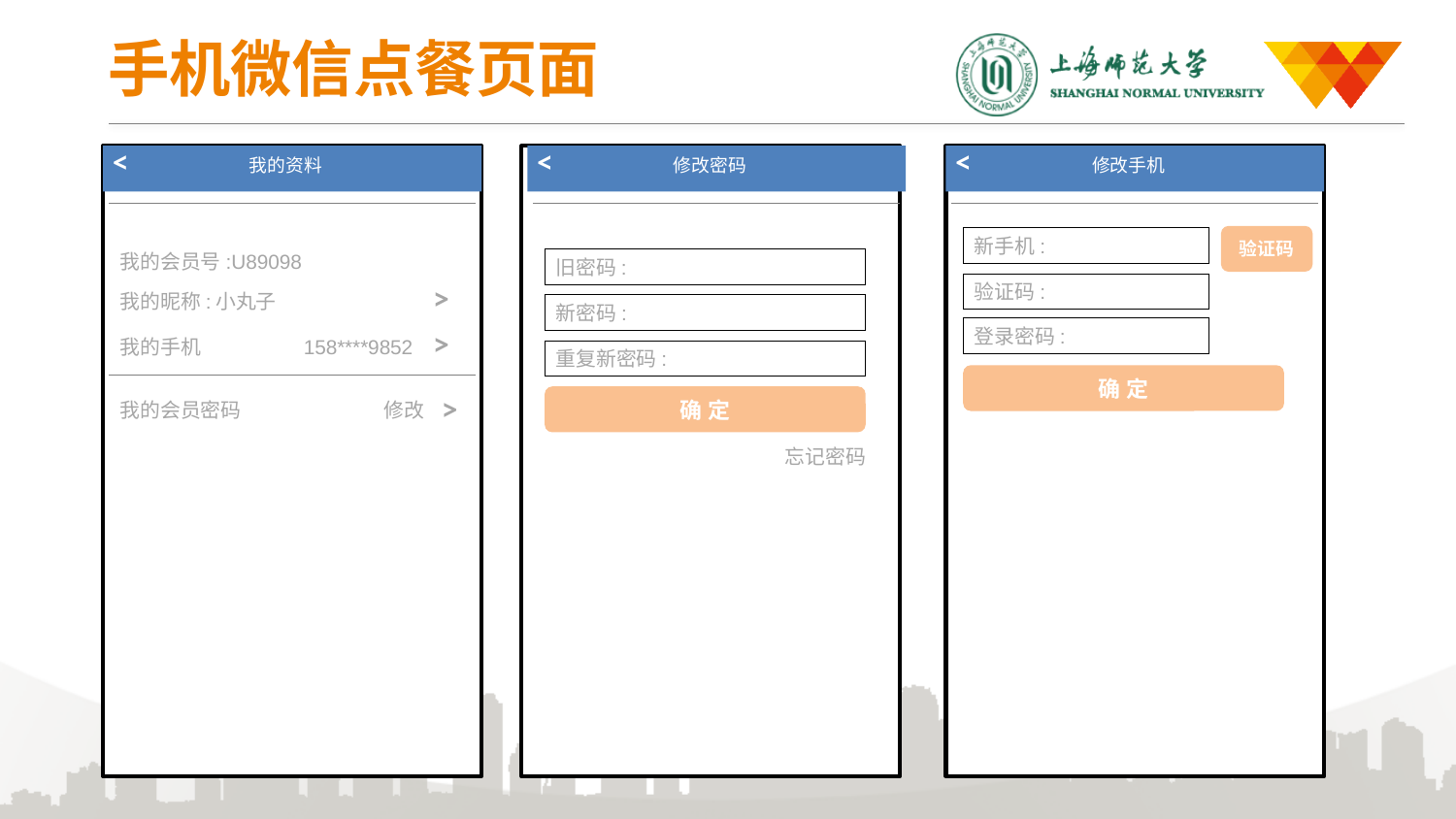

# 手机微信点餐页面
<
<
<

我的资料
修改密码
修改手机
验证码
新手机:
我的会员号:U89098
旧密码:
验证码:
<
我的昵称:小丸子
新密码:
登录密码:
<
我的手机
158****9852
重复新密码:
确定
<
确定
我的会员密码
修改

忘记密码